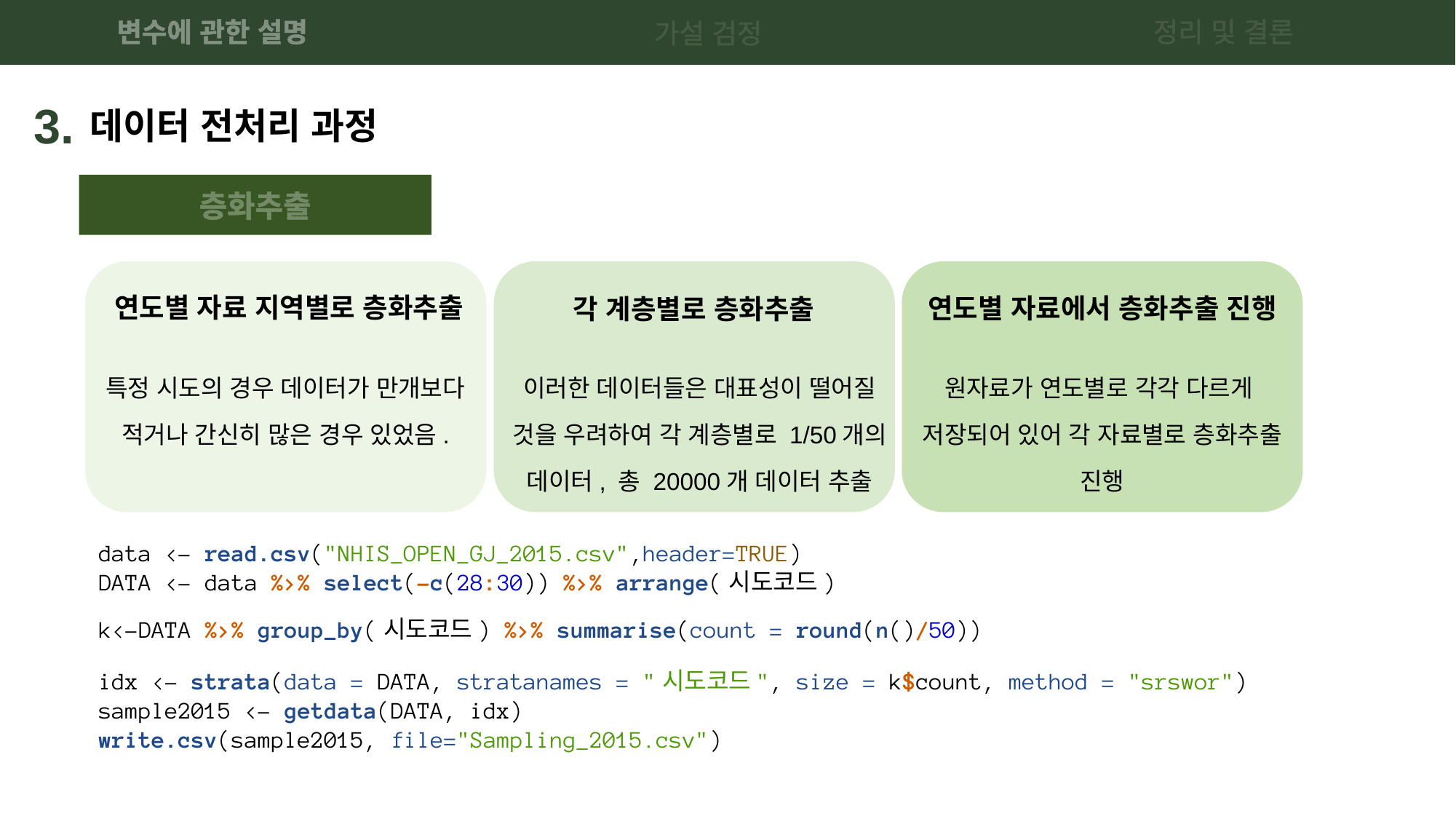

변수에 관한 설명
정리 및 결론
가설 검정
3.
데이터 전처리 과정
층화추출

연도별 자료 지역별로 층화추출
연도별 자료에서 층화추출 진행
각 계층별로 층화추출
특정 시도의 경우 데이터가 만개보다
적거나 간신히 많은 경우 있었음.

이러한 데이터들은 대표성이 떨어질
것을 우려하여 각 계층별로 1/50개의
데이터, 총 20000개 데이터 추출
원자료가 연도별로 각각 다르게
저장되어 있어 각 자료별로 층화추출
진행
텍스트를 입력해주세요.
텍스트를 입력해주세요.
텍스트를 입력해주세요.
data <- read.csv("NHIS_OPEN_GJ_2015.csv",header=TRUE)
DATA <- data %>% select(-c(28:30)) %>% arrange(시도코드)
k<-DATA %>% group_by(시도코드) %>% summarise(count = round(n()/50))
내용을 입력해주세요.
내용을 입력해주세요.
내용을 입력해주세요.
내용을 입력해주세요.
idx <- strata(data = DATA, stratanames = "시도코드", size = k$count, method = "srswor")
sample2015 <- getdata(DATA, idx)
write.csv(sample2015, file="Sampling_2015.csv")